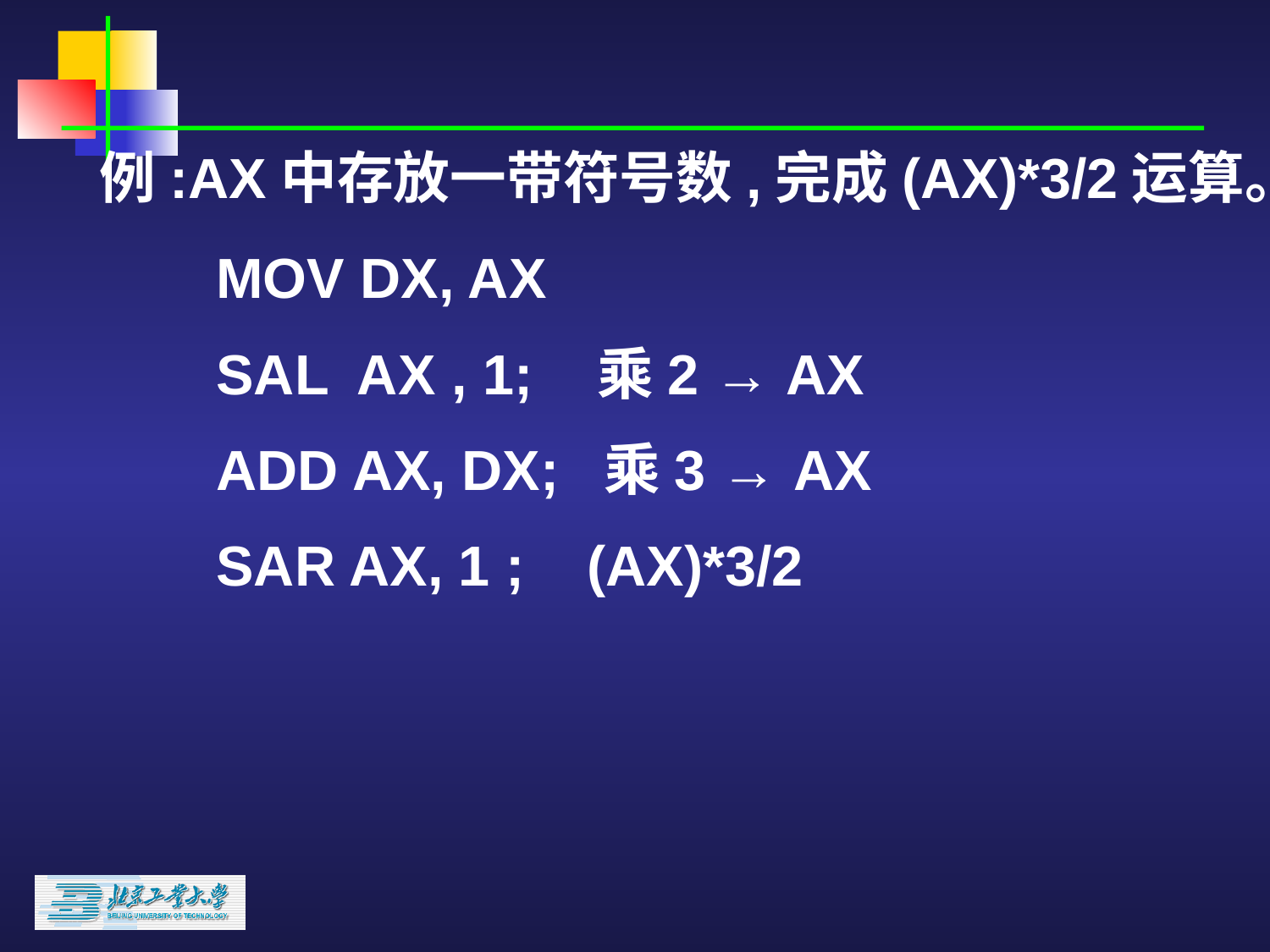

例:AX中存放一带符号数,完成(AX)*3/2运算。
MOV DX, AX
SAL  AX , 1;   	乘2 → AX
ADD AX, DX;  乘3 → AX
SAR AX, 1 ;    (AX)*3/2